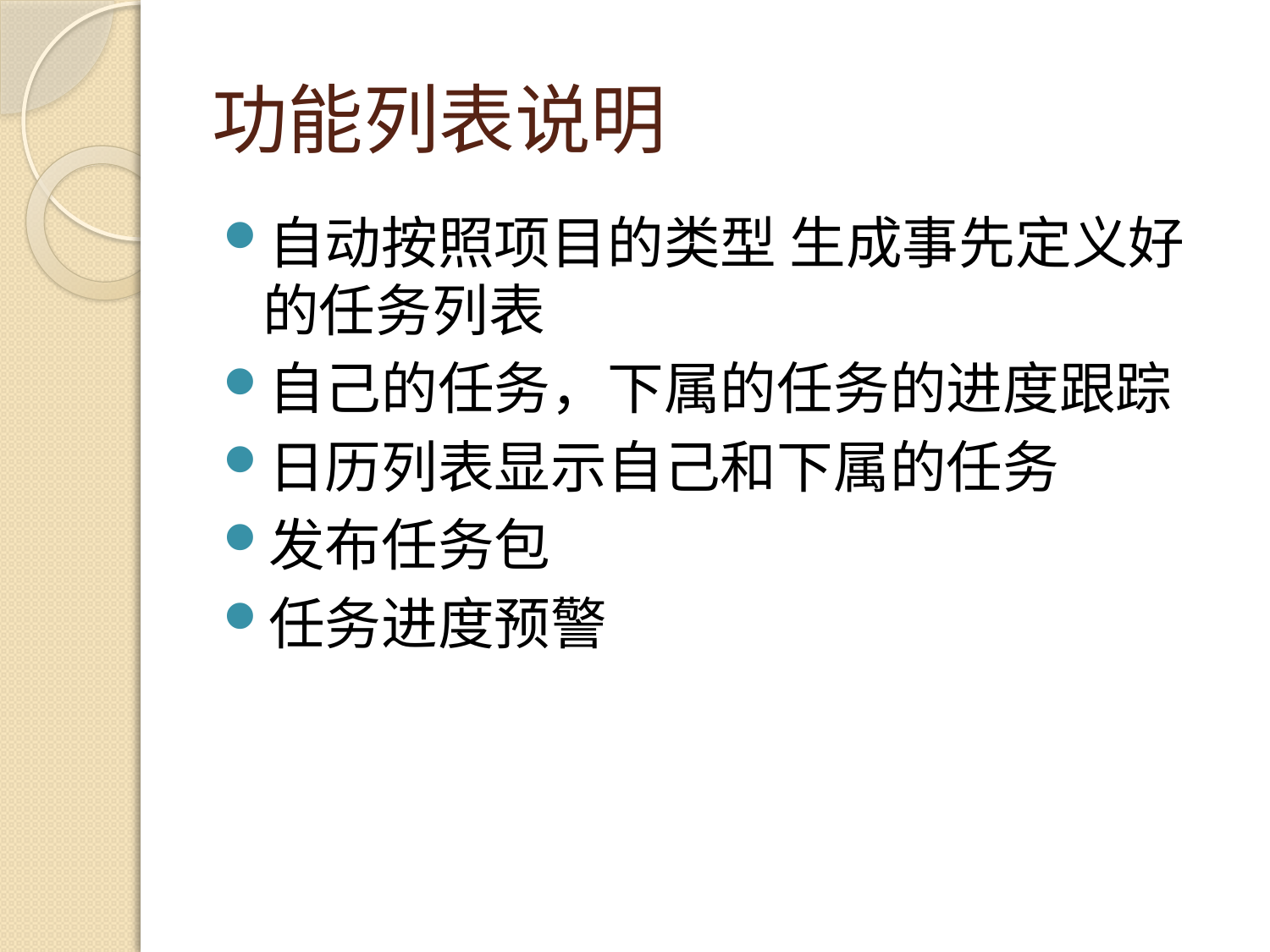

# 功能列表说明
自动按照项目的类型 生成事先定义好的任务列表
自己的任务，下属的任务的进度跟踪
日历列表显示自己和下属的任务
发布任务包
任务进度预警